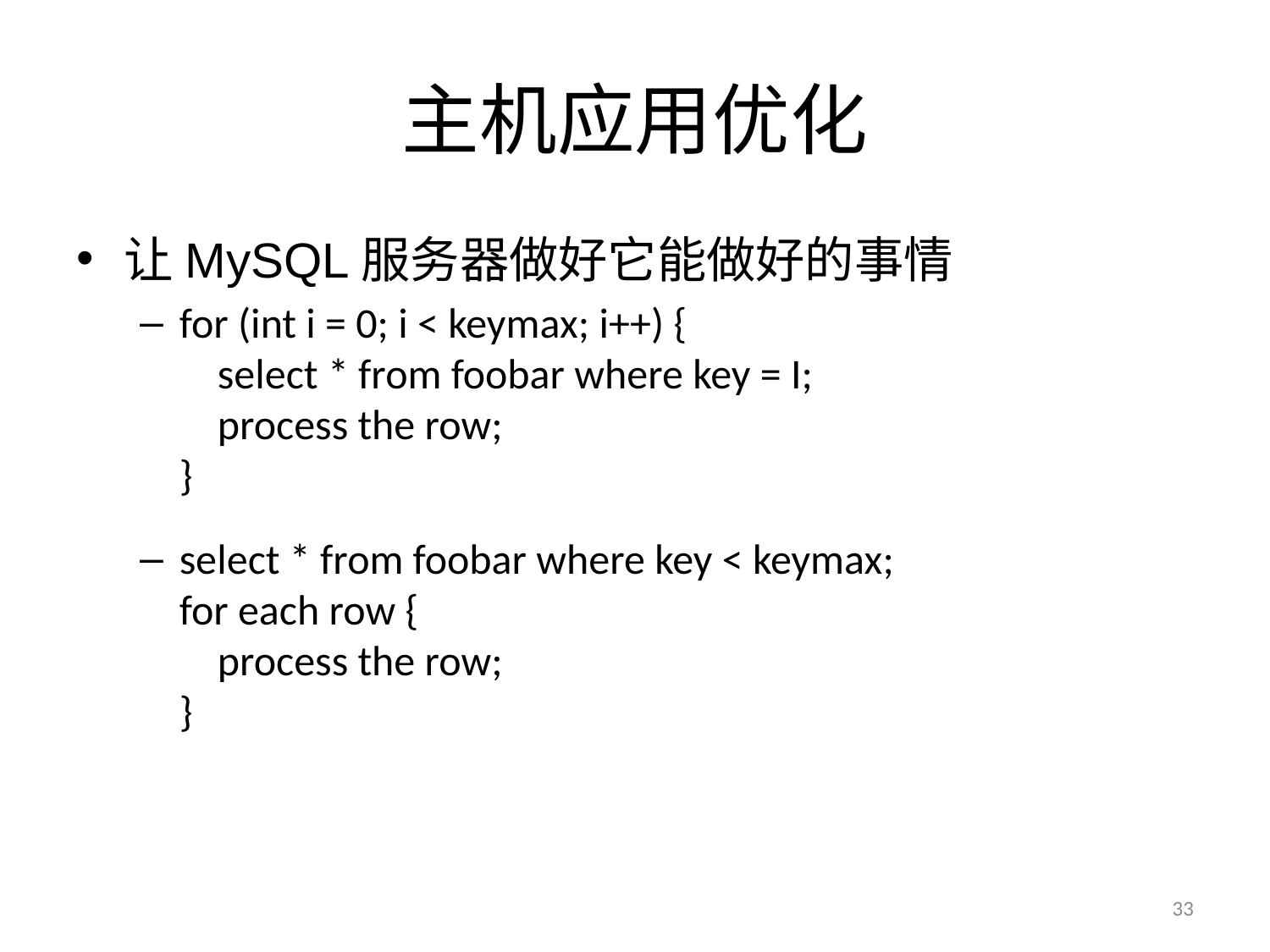

# 主机应用优化
让MySQL服务器做好它能做好的事情
for (int i = 0; i < keymax; i++) {
    select * from foobar where key = I;
    process the row;
}

select * from foobar where key < keymax;
for each row {
    process the row;
}
33